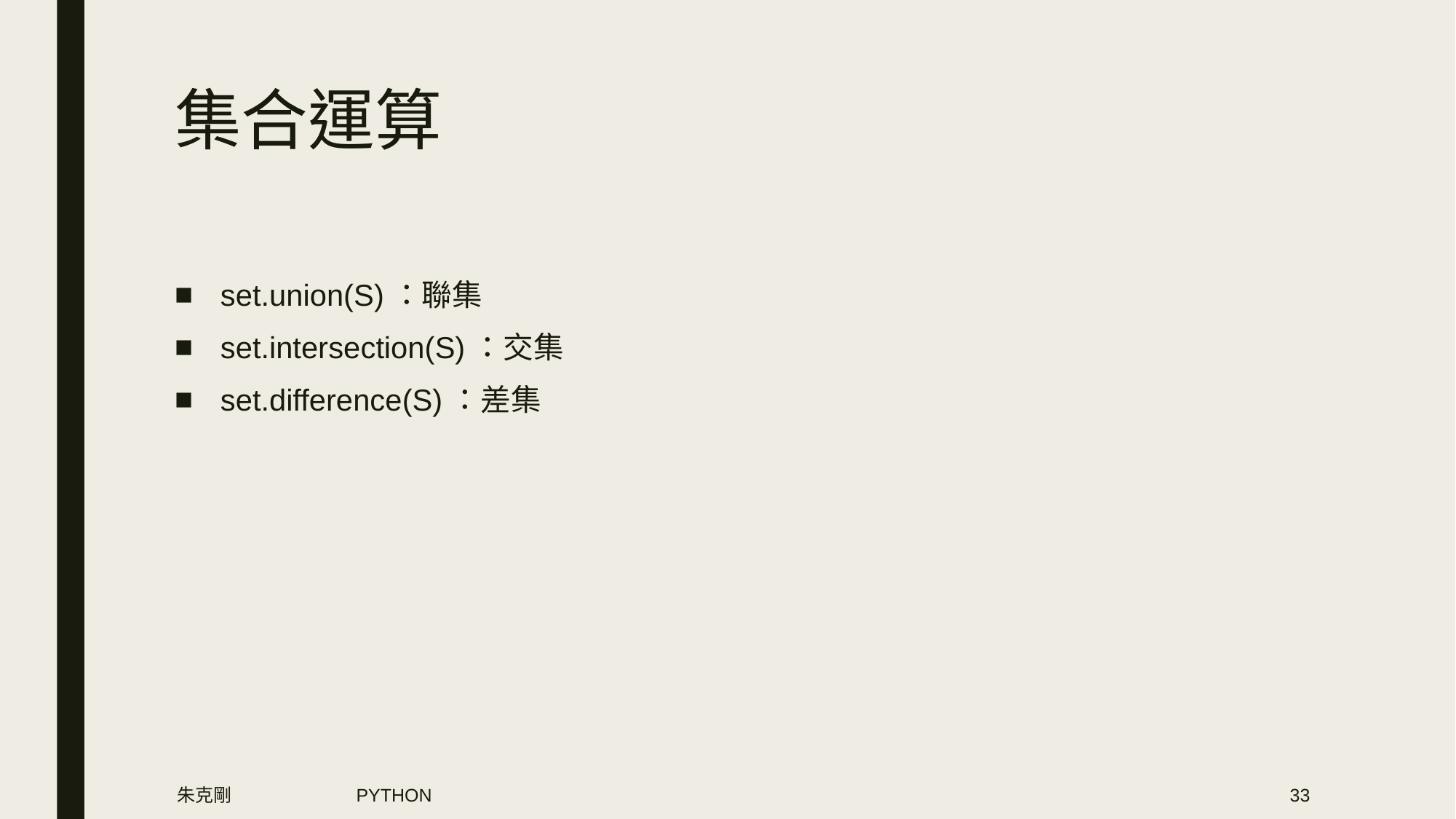

# 集合運算
set.union(S)：聯集
set.intersection(S)：交集
set.difference(S)：差集
朱克剛
PYTHON
33